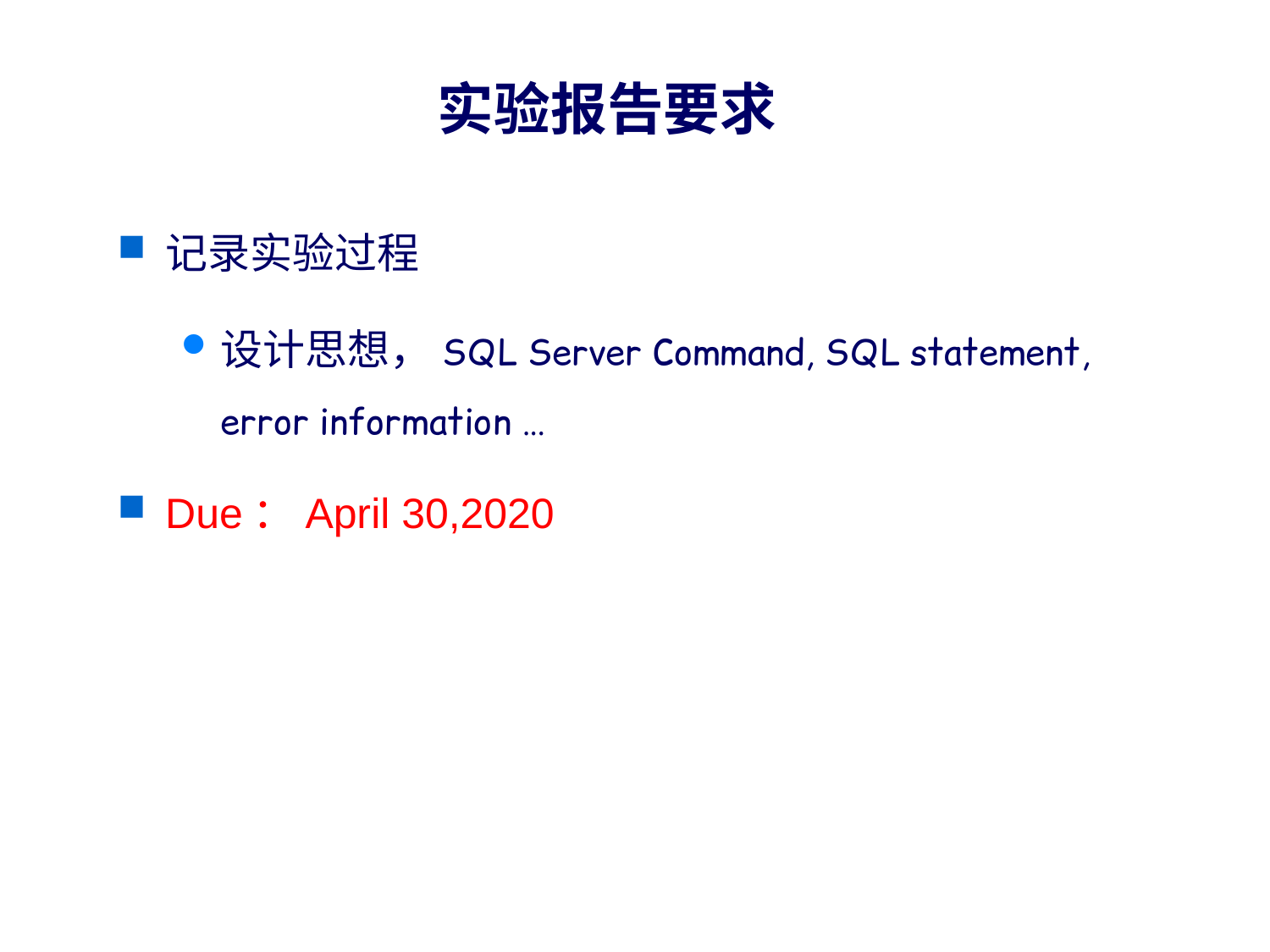

# 实验报告要求
记录实验过程
设计思想，SQL Server Command, SQL statement, error information …
Due：April 30,2020